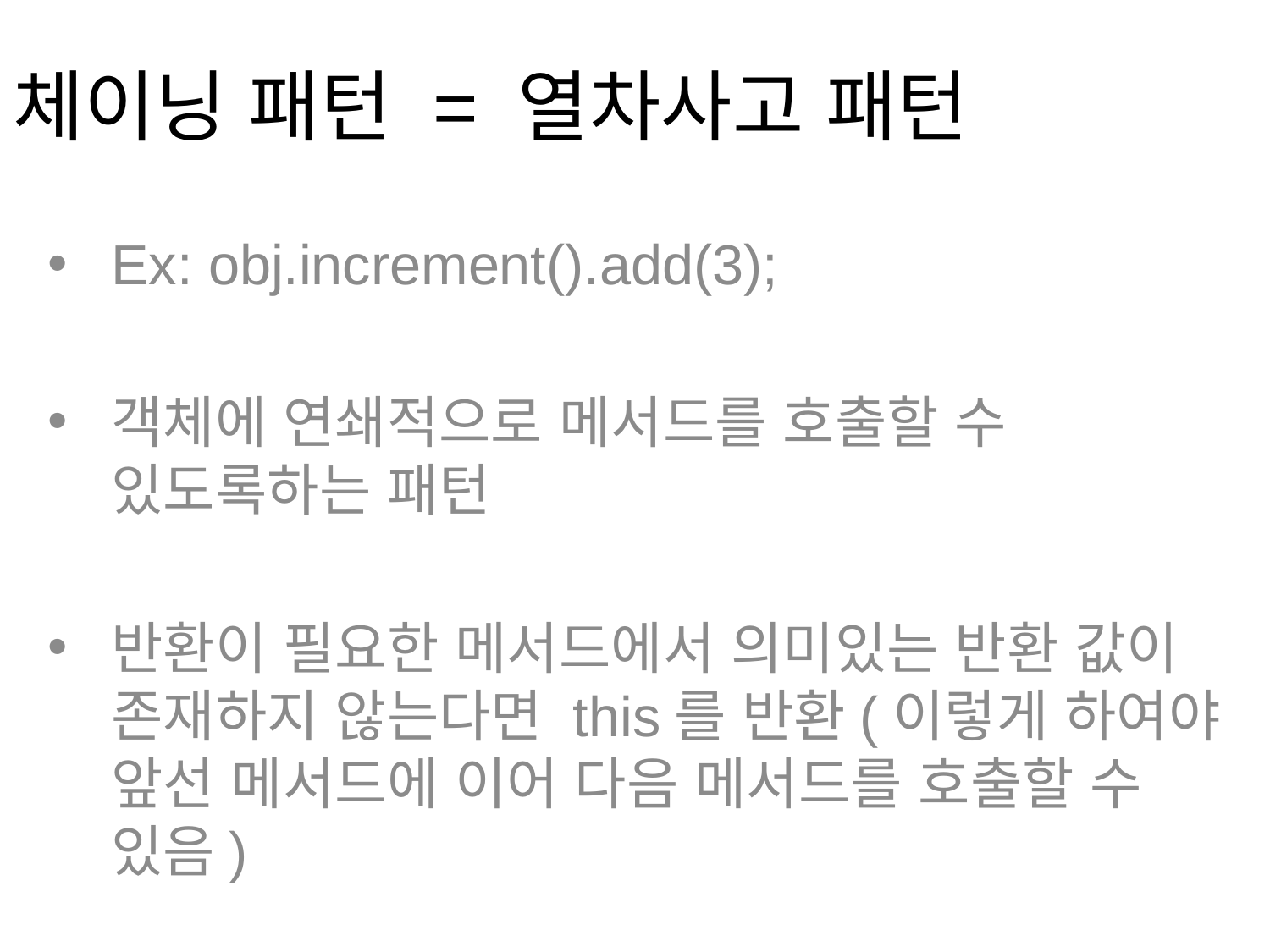

# 체이닝 패턴 = 열차사고 패턴
Ex: obj.increment().add(3);

객체에 연쇄적으로 메서드를 호출할 수 있도록하는 패턴

반환이 필요한 메서드에서 의미있는 반환 값이 존재하지 않는다면 this를 반환(이렇게 하여야 앞선 메서드에 이어 다음 메서드를 호출할 수 있음)